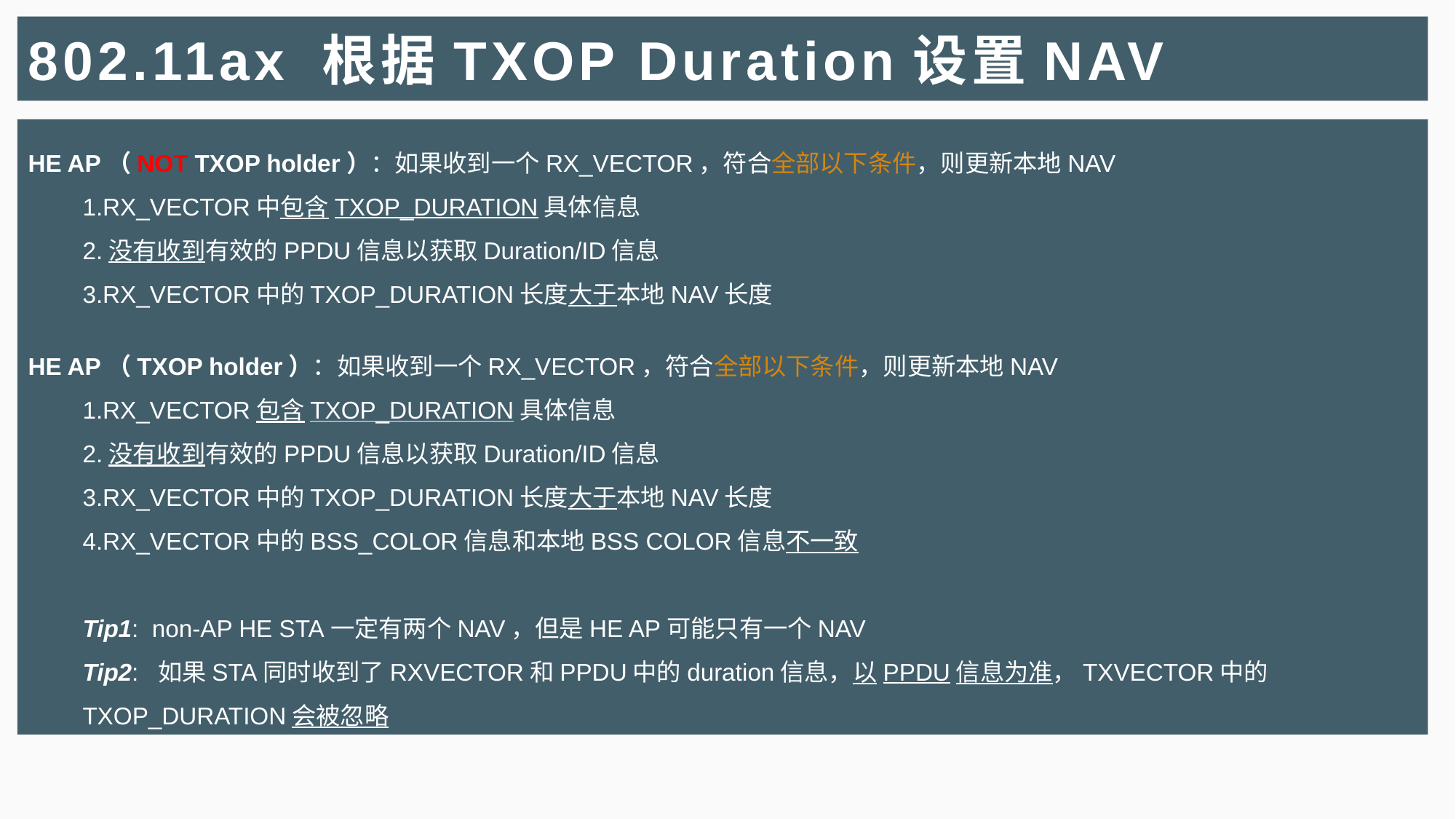

# 802.11ax 根据TXOP Duration设置NAV

HE AP（NOT TXOP holder）：如果收到一个RX_VECTOR，符合全部以下条件，则更新本地NAV
1.RX_VECTOR中包含TXOP_DURATION具体信息
2.没有收到有效的PPDU信息以获取Duration/ID信息
3.RX_VECTOR中的TXOP_DURATION长度大于本地NAV长度

HE AP（TXOP holder）：如果收到一个RX_VECTOR，符合全部以下条件，则更新本地NAV
1.RX_VECTOR包含TXOP_DURATION具体信息
2.没有收到有效的PPDU信息以获取Duration/ID信息
3.RX_VECTOR中的TXOP_DURATION长度大于本地NAV长度
4.RX_VECTOR中的BSS_COLOR信息和本地BSS COLOR信息不一致

Tip1:  non-AP HE STA一定有两个NAV，但是HE AP可能只有一个NAV
Tip2:  如果STA同时收到了RXVECTOR和PPDU中的duration信息，以PPDU信息为准，TXVECTOR中的TXOP_DURATION会被忽略